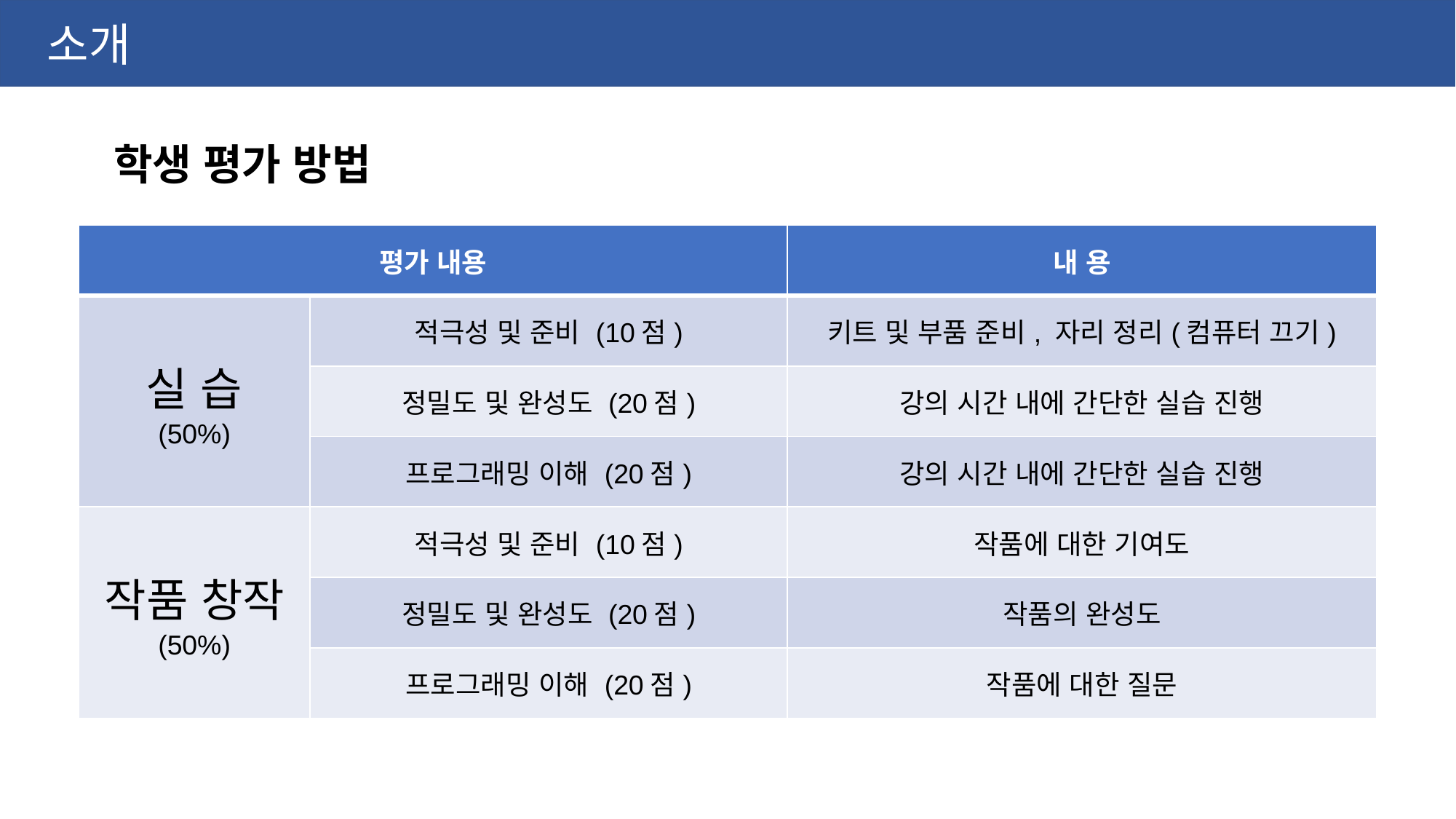

소개
학생 평가 방법

| 평가 내용 |  | 내 용 |
| --- | --- | --- |
| 실 습 (50%) | 적극성 및 준비 (10점) | 키트 및 부품 준비, 자리 정리(컴퓨터 끄기) |
|  | 정밀도 및 완성도 (20점) | 강의 시간 내에 간단한 실습 진행 |
|  | 프로그래밍 이해 (20점) | 강의 시간 내에 간단한 실습 진행 |
| 작품 창작 (50%) | 적극성 및 준비 (10점) | 작품에 대한 기여도 |
|  | 정밀도 및 완성도 (20점) | 작품의 완성도 |
|  | 프로그래밍 이해 (20점) | 작품에 대한 질문 |